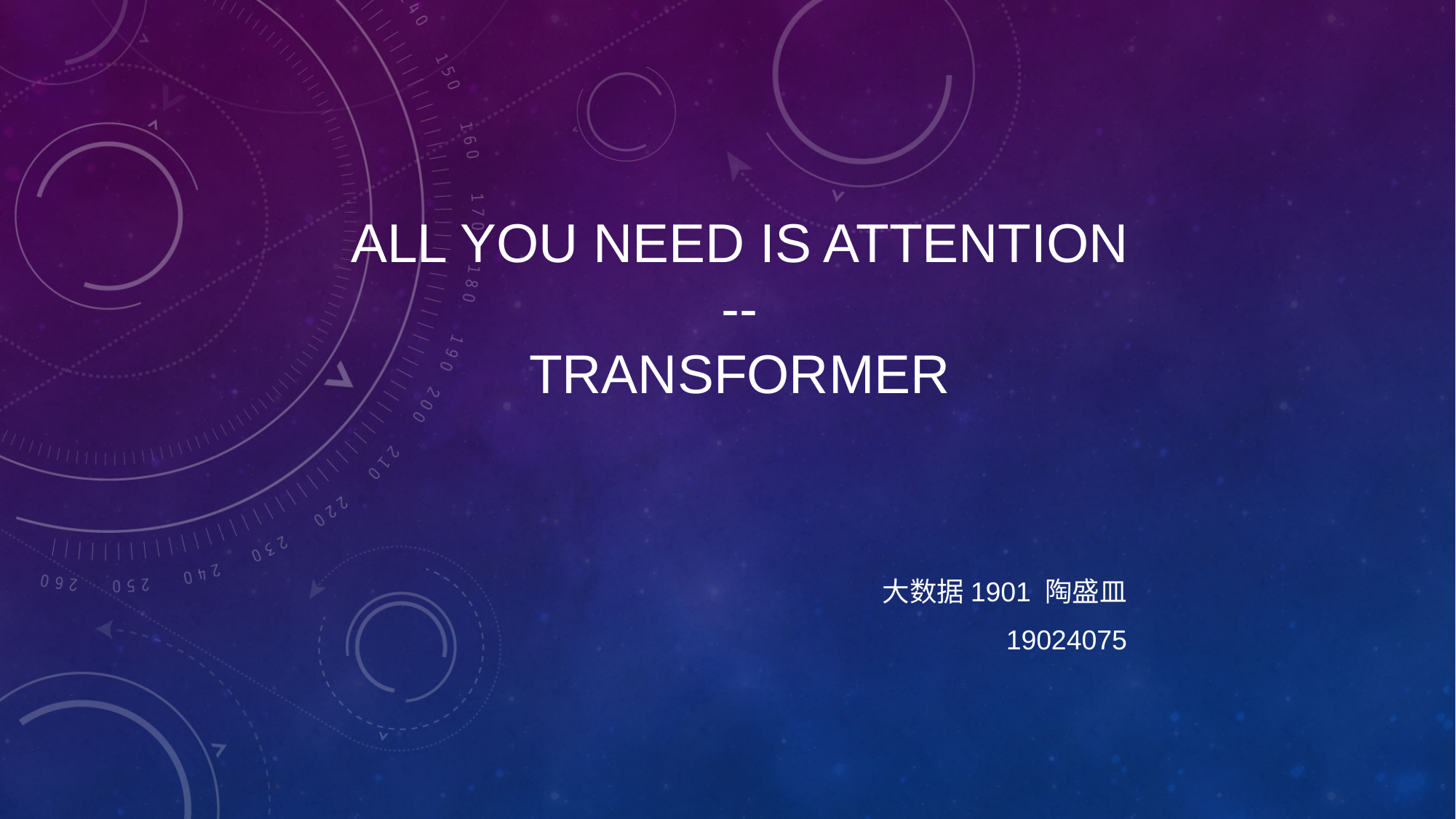

# All you need is attention -- Transformer
大数据1901 陶盛皿
19024075